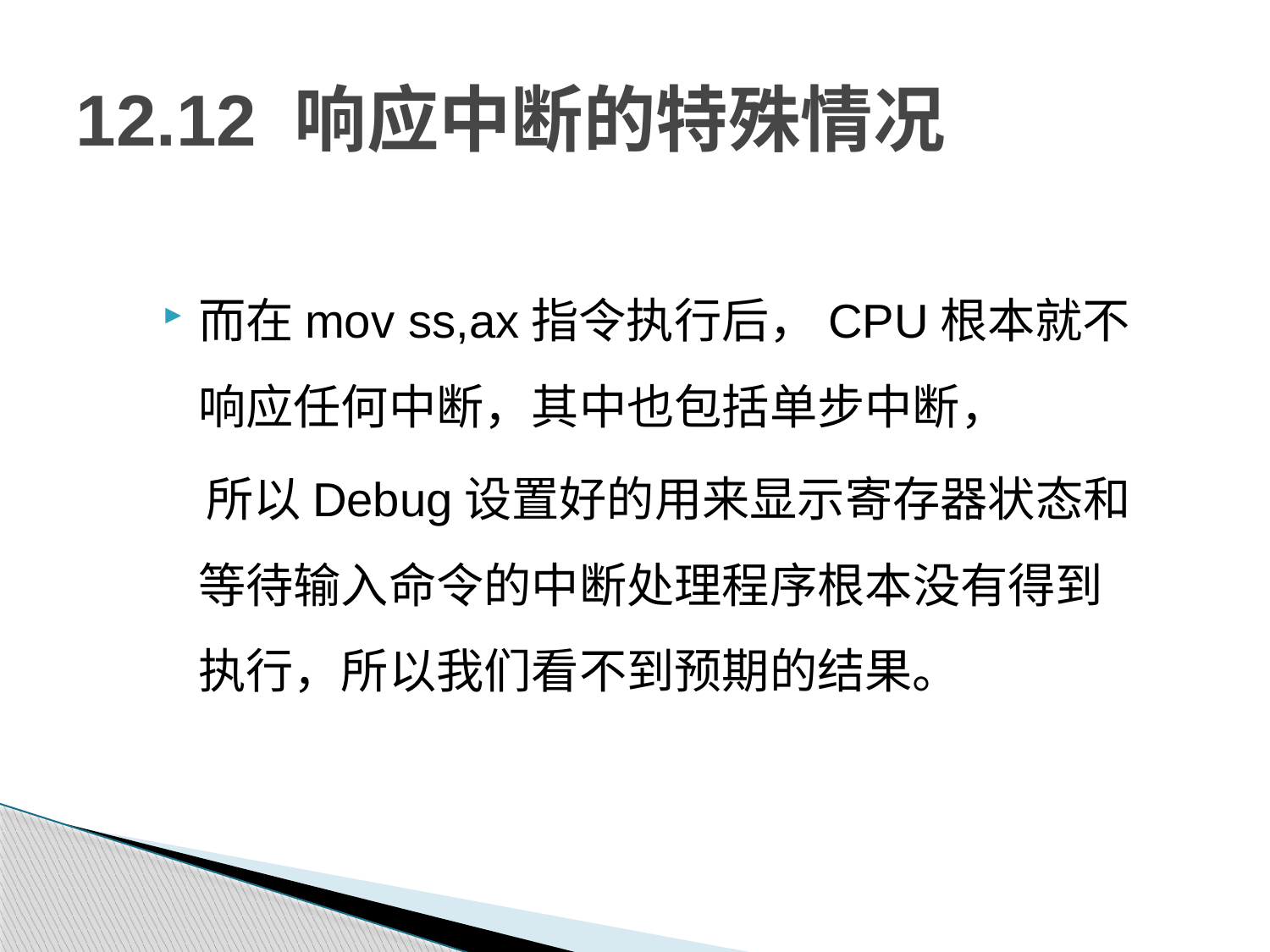

# 12.12 响应中断的特殊情况
而在mov ss,ax指令执行后，CPU根本就不响应任何中断，其中也包括单步中断，
   所以Debug设置好的用来显示寄存器状态和等待输入命令的中断处理程序根本没有得到执行，所以我们看不到预期的结果。